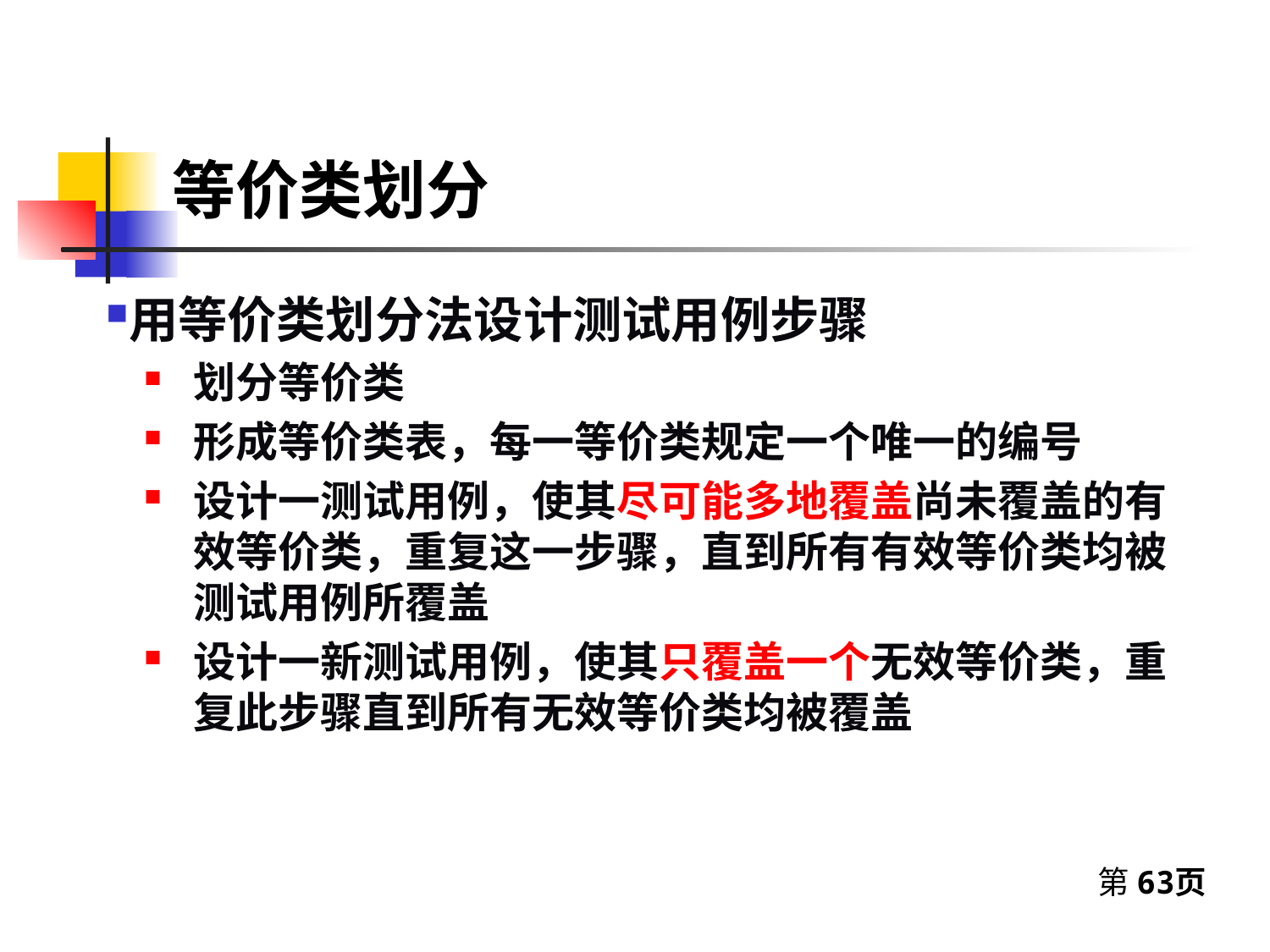

# 等价类划分
用等价类划分法设计测试用例步骤
划分等价类
形成等价类表，每一等价类规定一个唯一的编号
设计一测试用例，使其尽可能多地覆盖尚未覆盖的有效等价类，重复这一步骤，直到所有有效等价类均被测试用例所覆盖
设计一新测试用例，使其只覆盖一个无效等价类，重复此步骤直到所有无效等价类均被覆盖